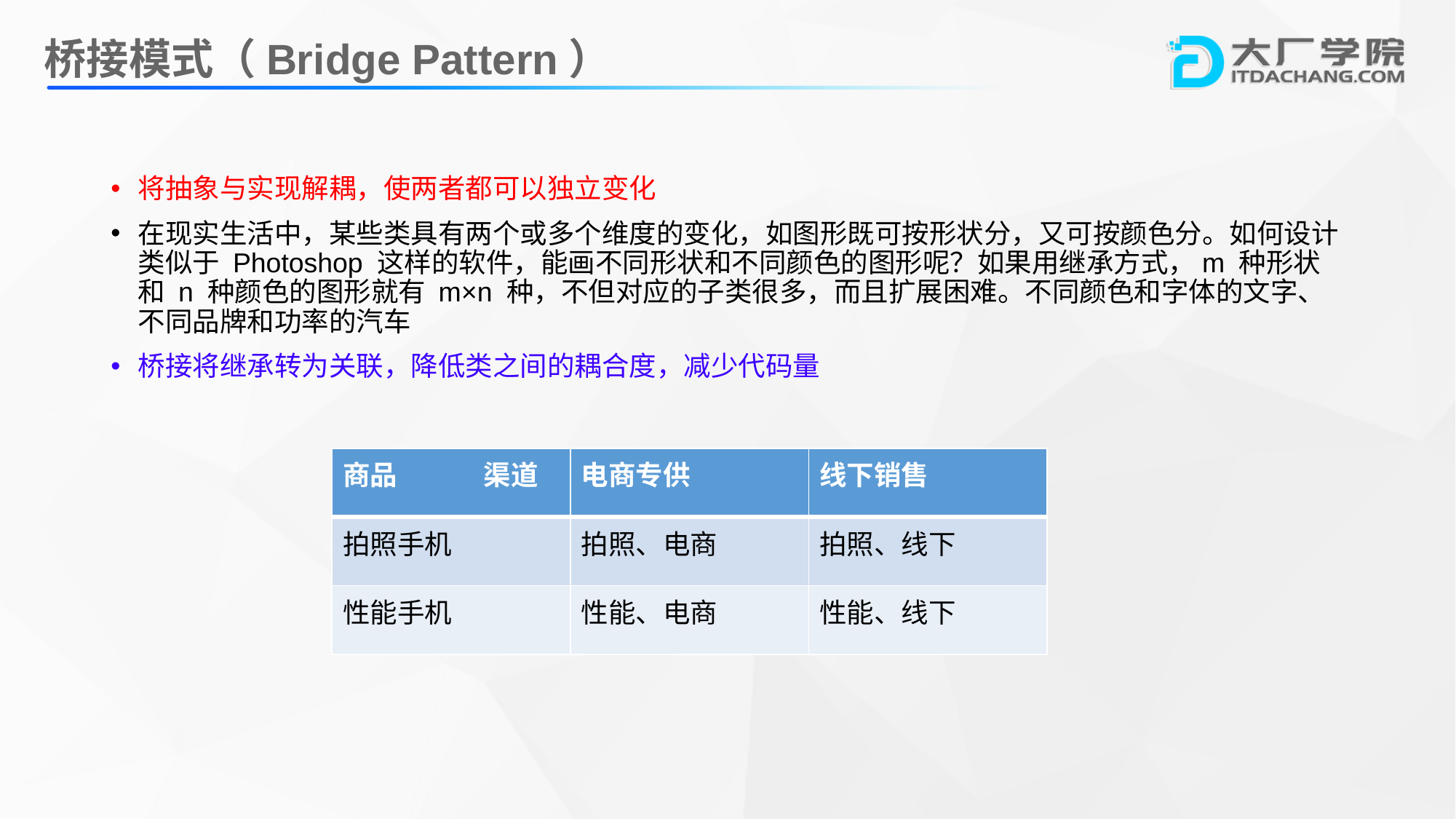

# 桥接模式（Bridge Pattern）
将抽象与实现解耦，使两者都可以独立变化
在现实生活中，某些类具有两个或多个维度的变化，如图形既可按形状分，又可按颜色分。如何设计类似于 Photoshop 这样的软件，能画不同形状和不同颜色的图形呢？如果用继承方式，m 种形状和 n 种颜色的图形就有 m×n 种，不但对应的子类很多，而且扩展困难。不同颜色和字体的文字、不同品牌和功率的汽车
桥接将继承转为关联，降低类之间的耦合度，减少代码量
| 商品 渠道 | 电商专供 | 线下销售 |
| --- | --- | --- |
| 拍照手机 | 拍照、电商 | 拍照、线下 |
| 性能手机 | 性能、电商 | 性能、线下 |